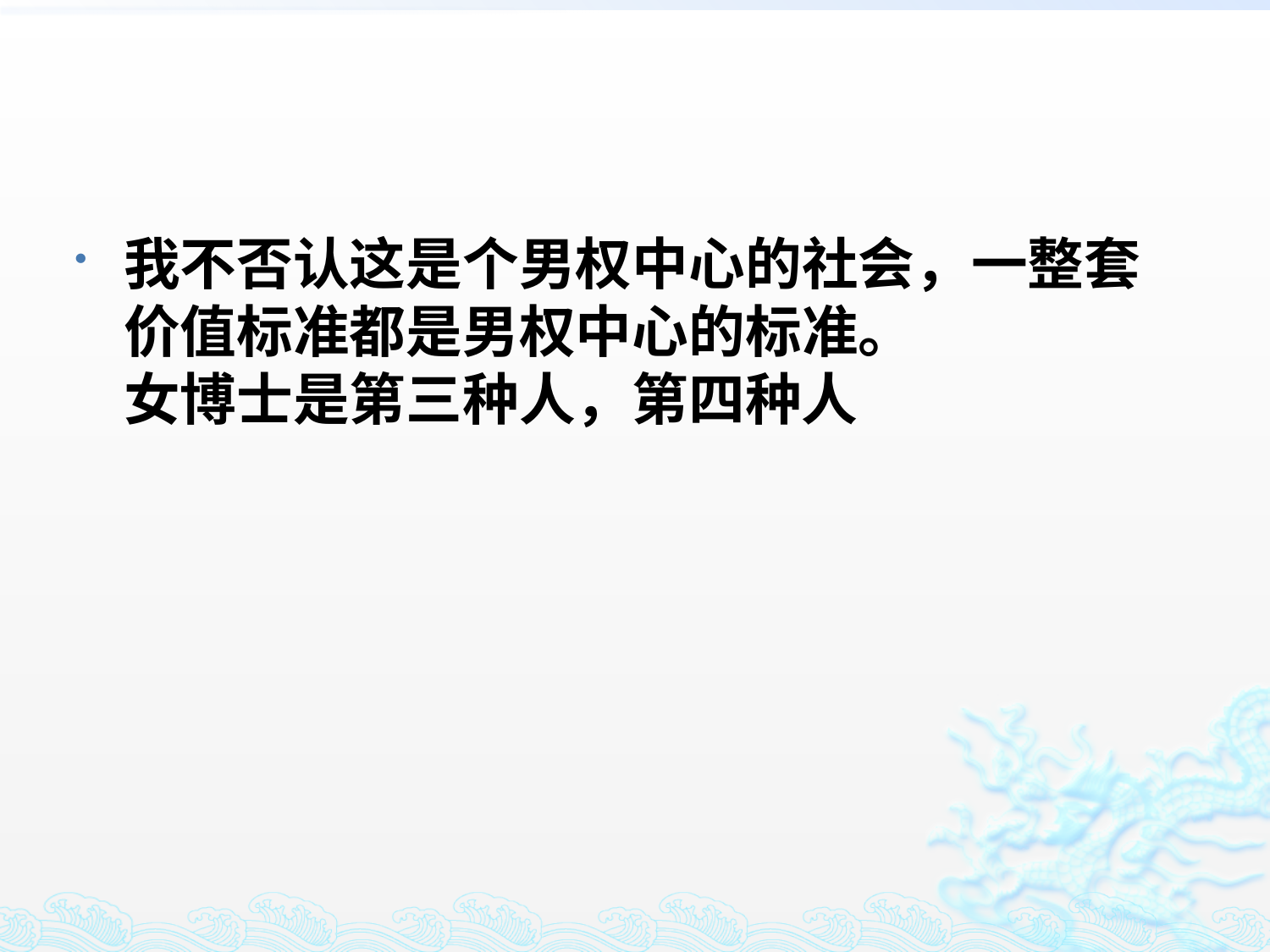

#
我不否认这是个男权中心的社会，一整套价值标准都是男权中心的标准。
女博士是第三种人，第四种人